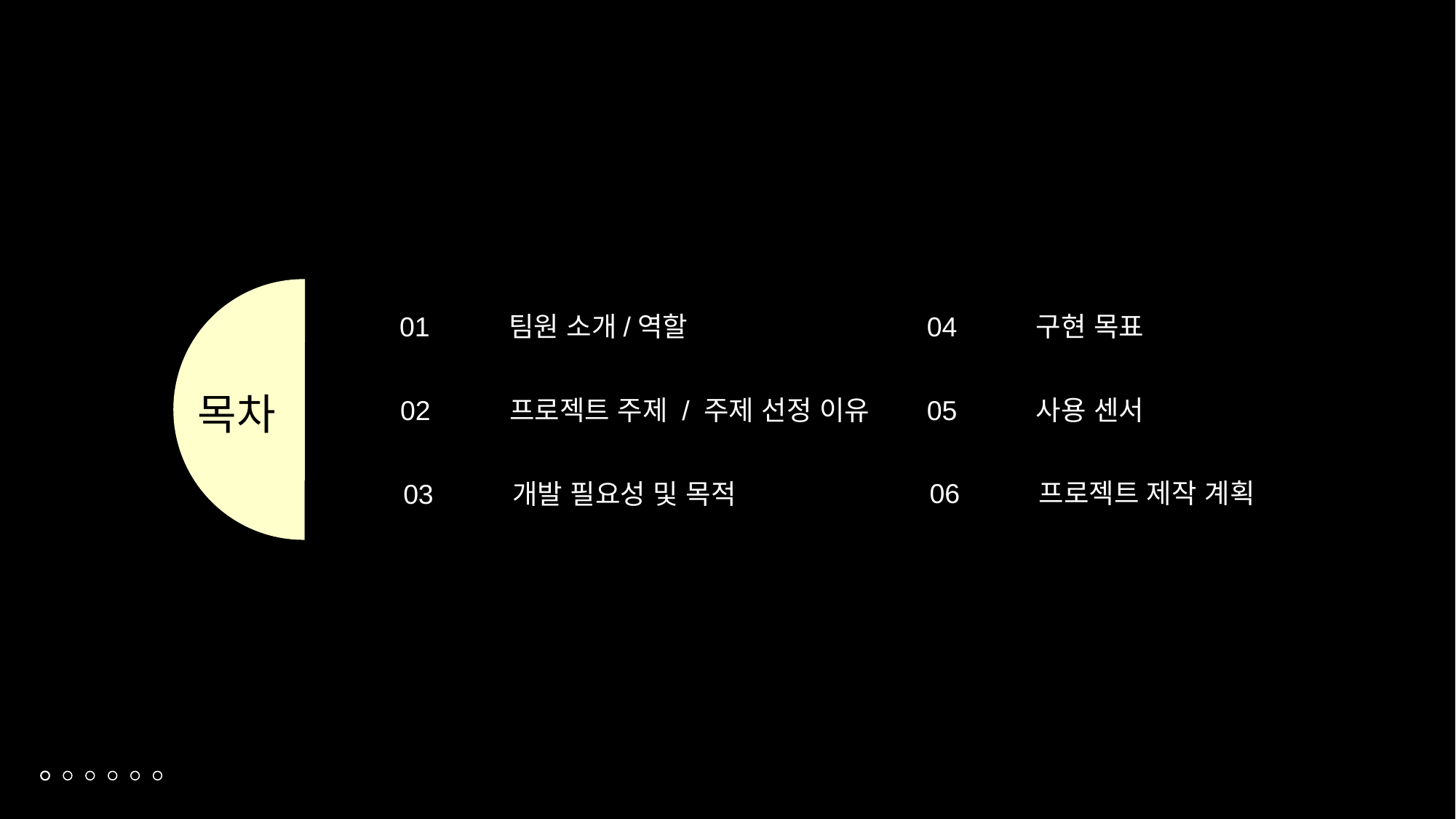

01	팀원 소개/역할
04 	구현 목표
02 	프로젝트 주제 / 주제 선정 이유
05 	사용 센서
06 	프로젝트 제작 계획
03 	개발 필요성 및 목적
목차